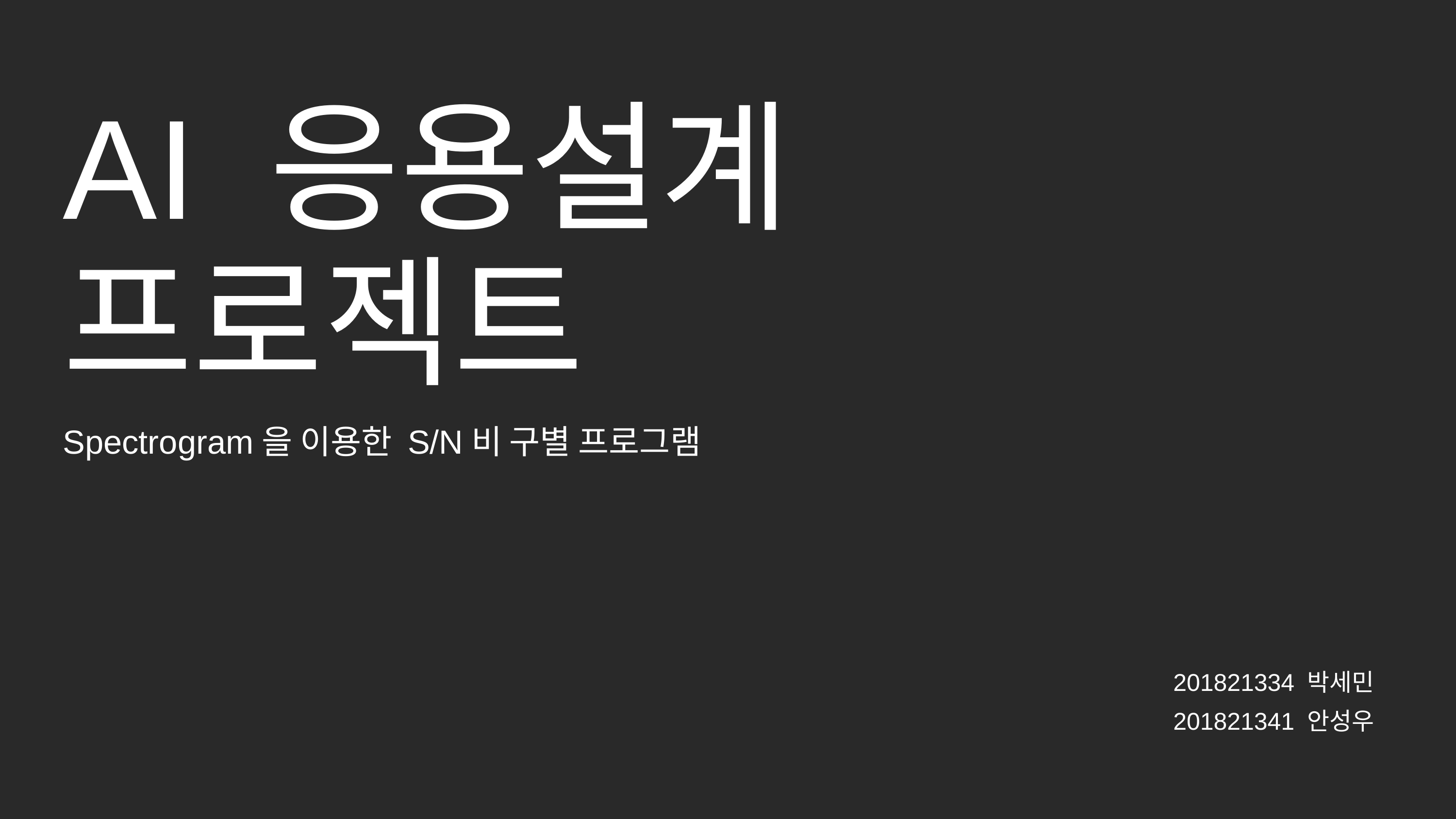

AI 응용설계
프로젝트
Spectrogram을 이용한 S/N비 구별 프로그램
201821334 박세민
201821341 안성우